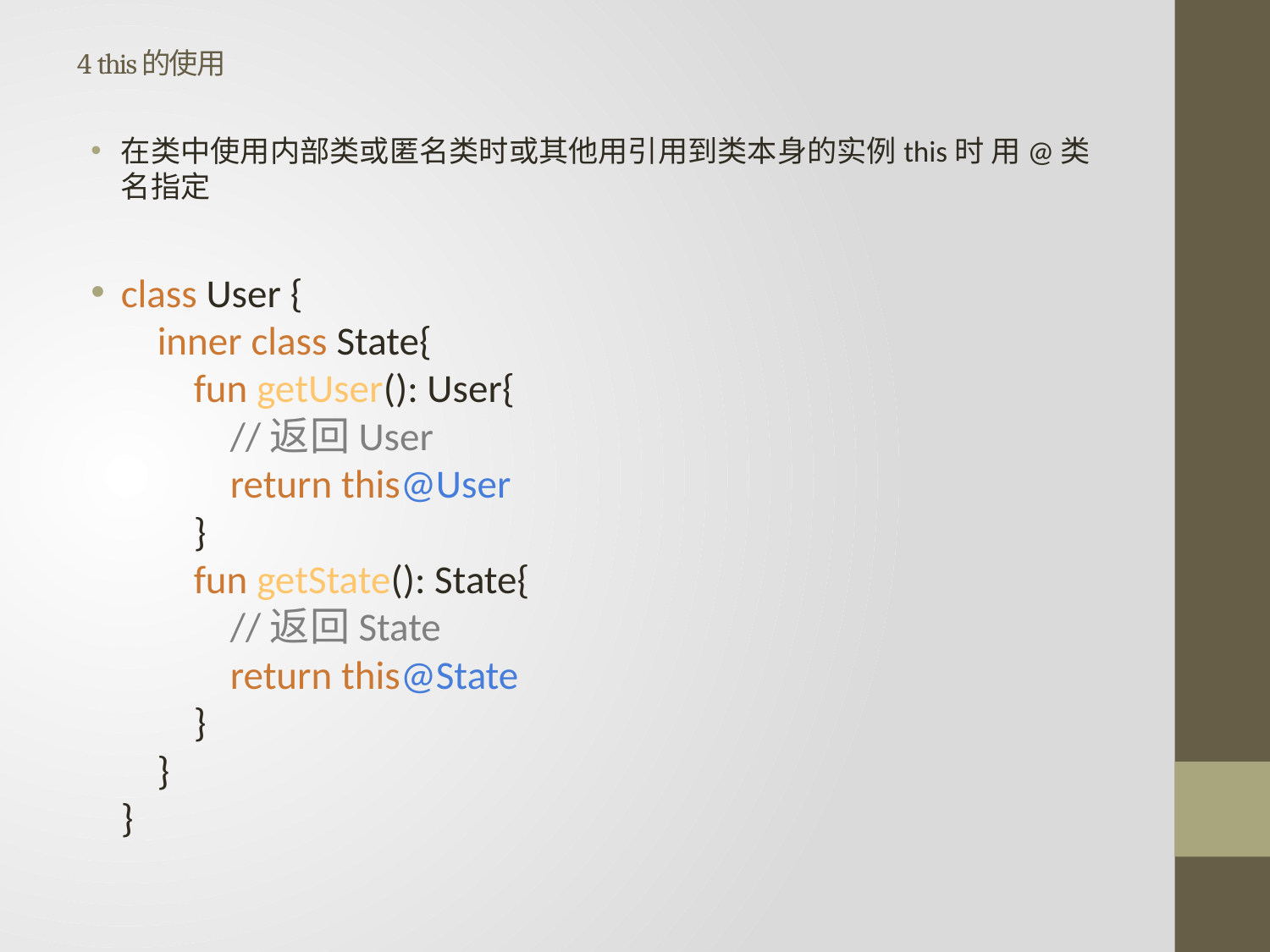

# 4 this的使用
在类中使用内部类或匿名类时或其他用引用到类本身的实例this时 用@类名指定

class User {
    inner class State{
        fun getUser(): User{
            //返回User
            return this@User
        }
        fun getState(): State{
            //返回State
            return this@State
        }
    }
}